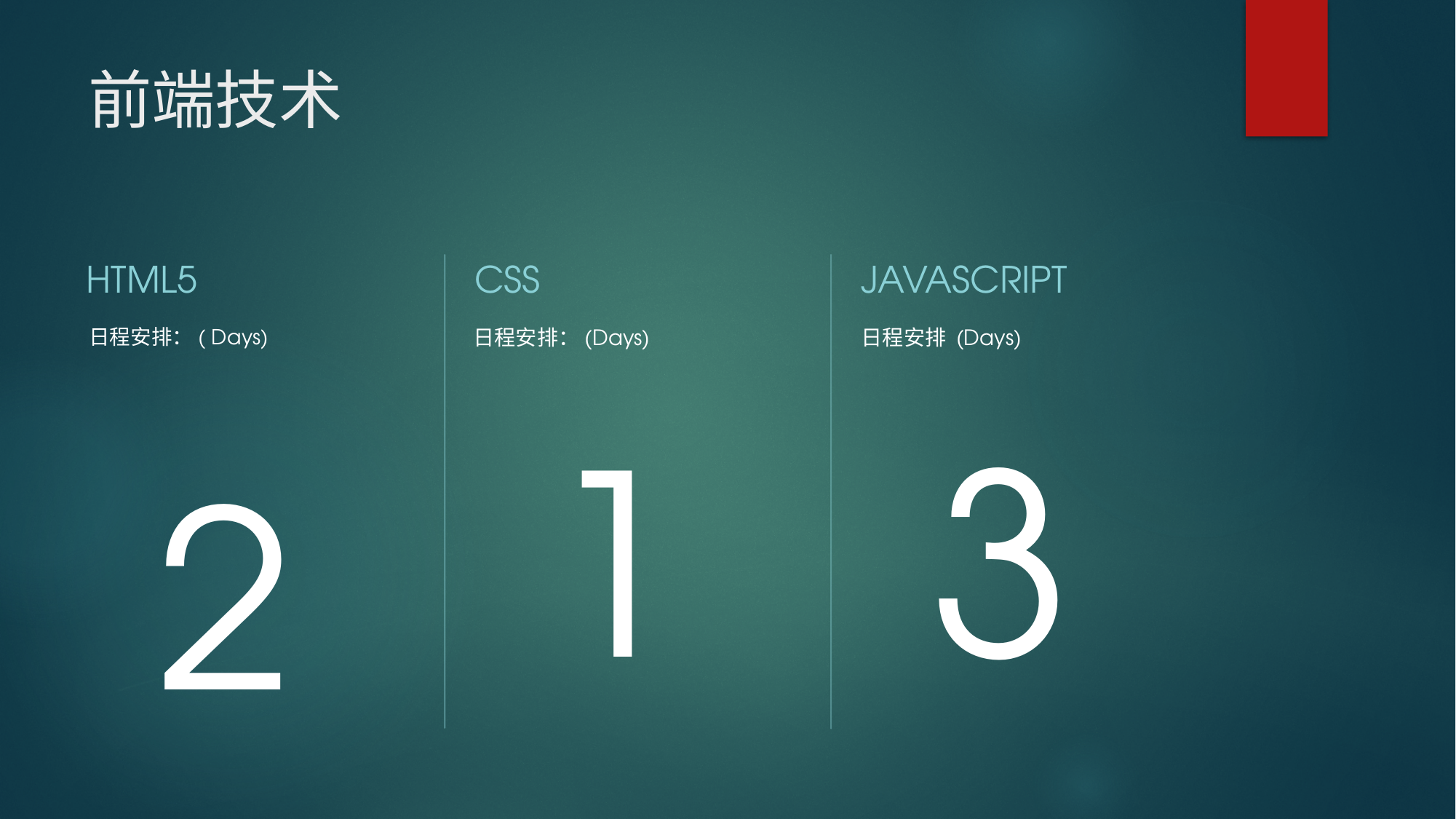

# 前端技术
HTML5
CSS
JAVASCRIPT
日程安排：( Days)

 2
日程安排：(Days)

 1

日程安排 (Days)

 3